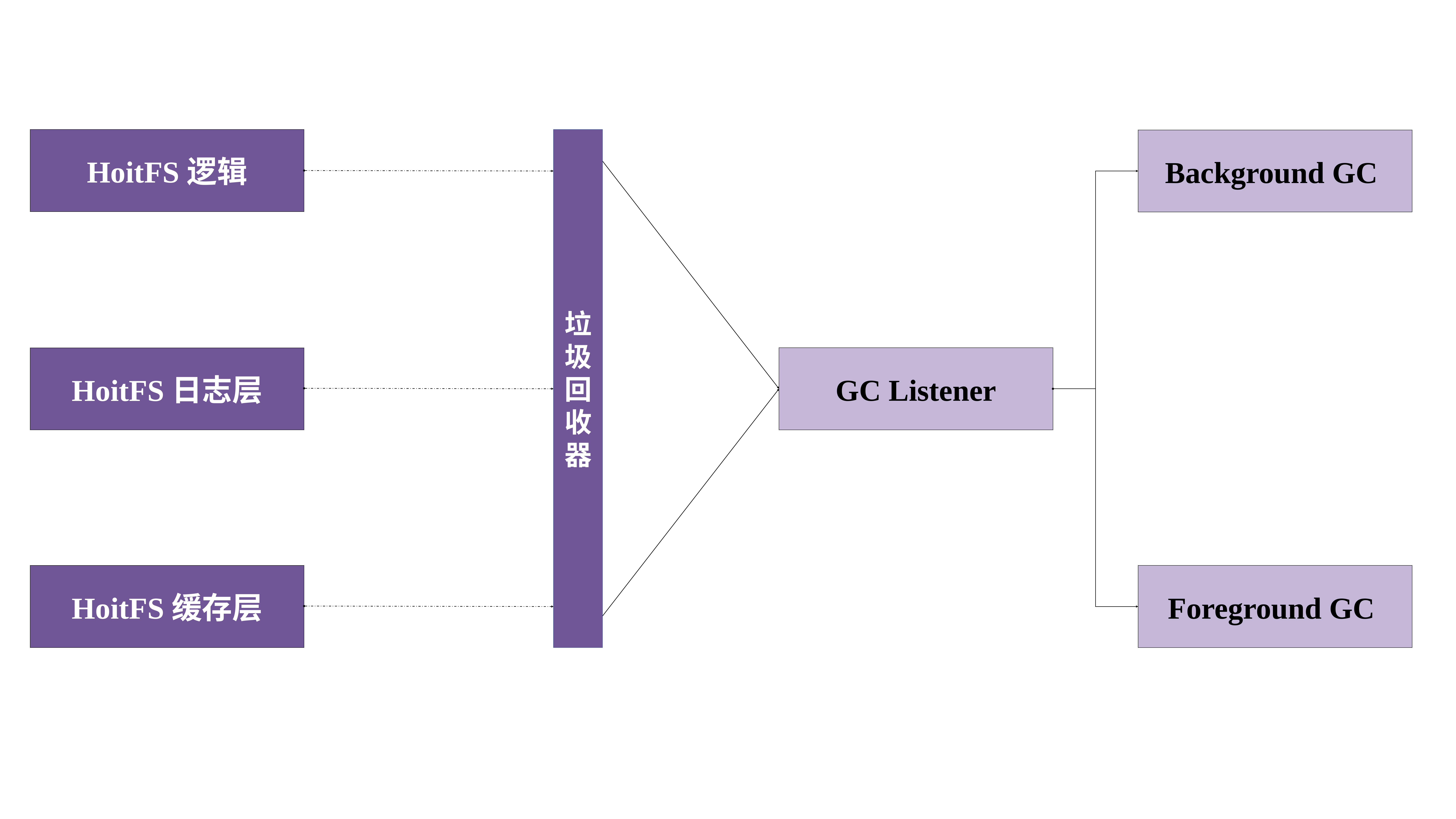

HoitFS逻辑
垃圾回收
器
Background GC
GC Listener
HoitFS日志层
HoitFS缓存层
Foreground GC